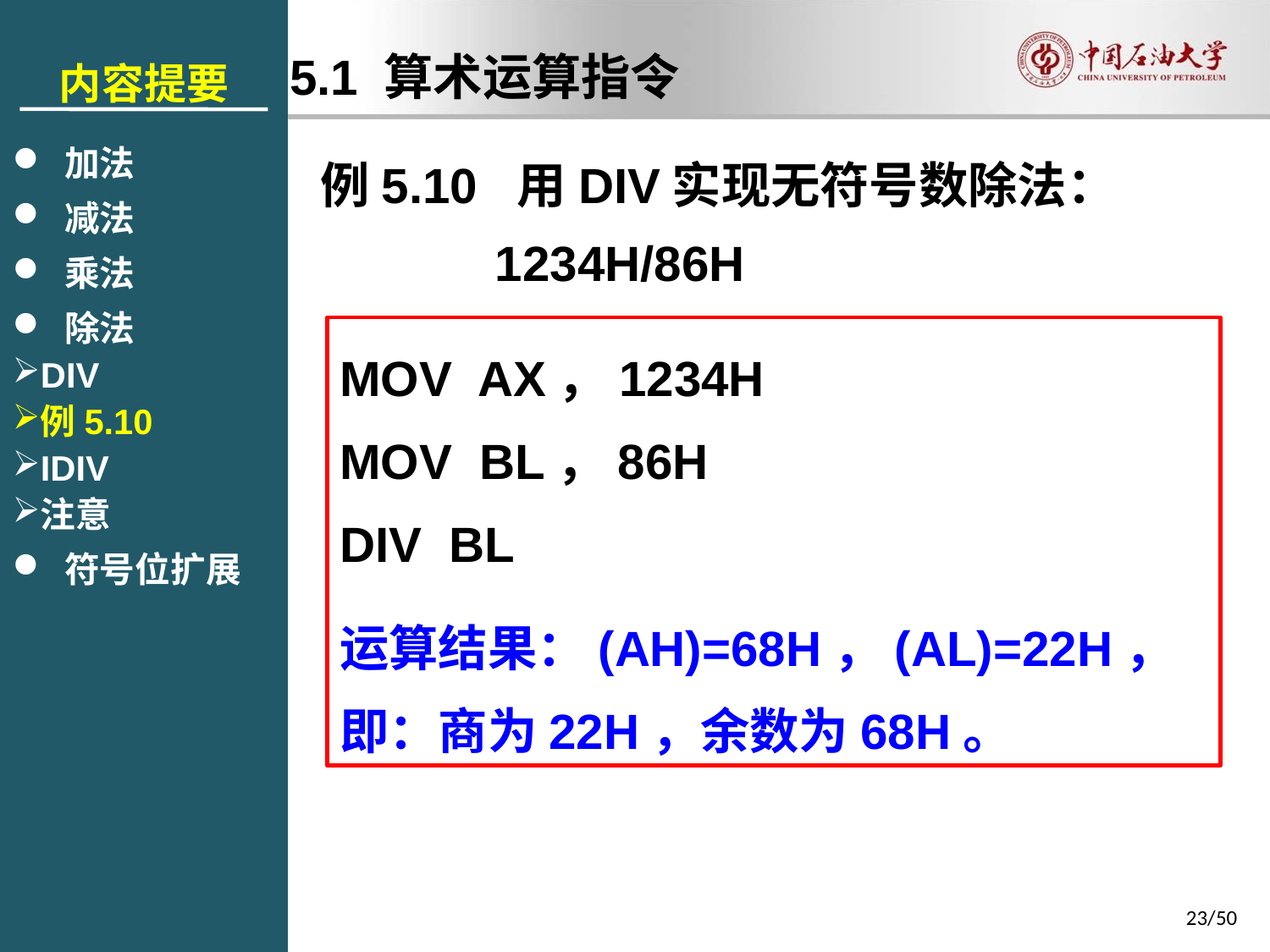

内容提要
 加法
 减法
 乘法
 除法
DIV
例5.10
IDIV
注意
 符号位扩展
5.1 算术运算指令
例5.10  用DIV实现无符号数除法：
1234H/86H
MOV  AX，1234H
MOV  BL，86H
DIV  BL
运算结果：(AH)=68H，(AL)=22H，
即：商为22H，余数为68H。
23/50